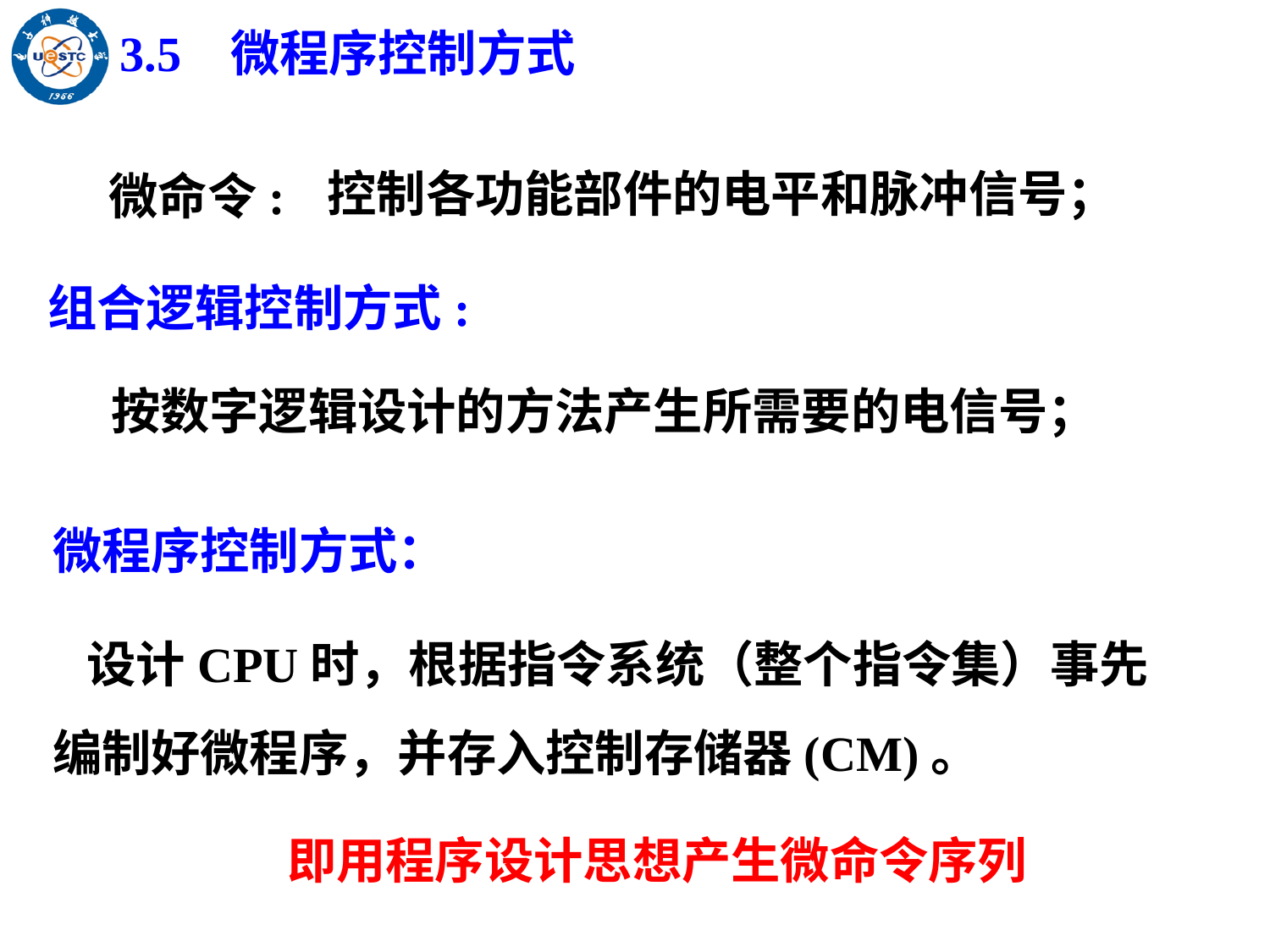

3.5   微程序控制方式
控制各功能部件的电平和脉冲信号；
微命令:
组合逻辑控制方式:
按数字逻辑设计的方法产生所需要的电信号；
微程序控制方式：
  设计CPU时，根据指令系统（整个指令集）事先编制好微程序，并存入控制存储器(CM)。
即用程序设计思想产生微命令序列